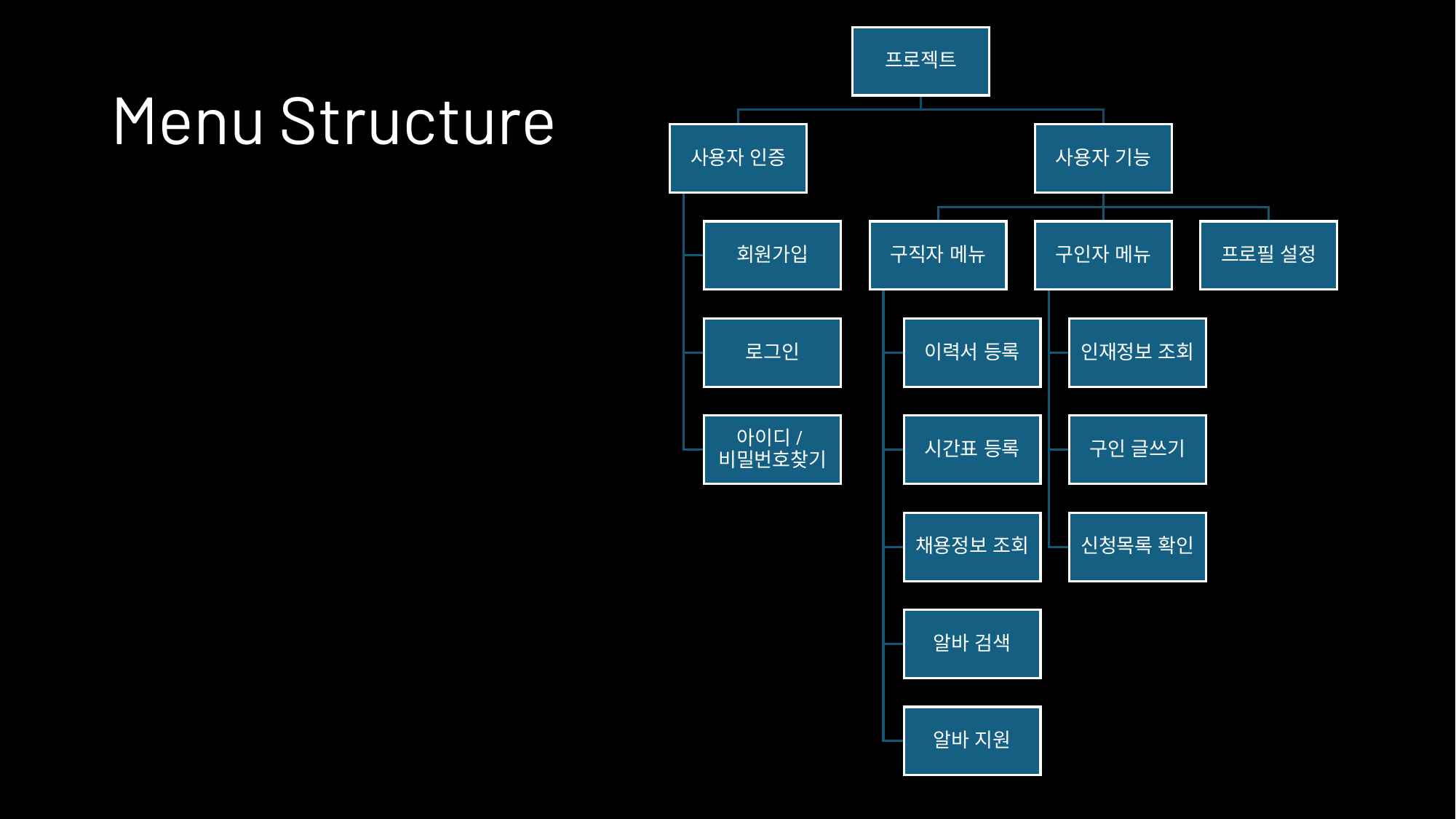

프로젝트
사용자 인증
회원가입
로그인
아이디/비밀번호찾기
사용자 기능
구직자 메뉴
이력서 등록
시간표 등록
채용정보 조회
알바 검색
알바 지원
구인자 메뉴
인재정보 조회
구인 글쓰기
신청목록 확인
프로필 설정
Menu Structure